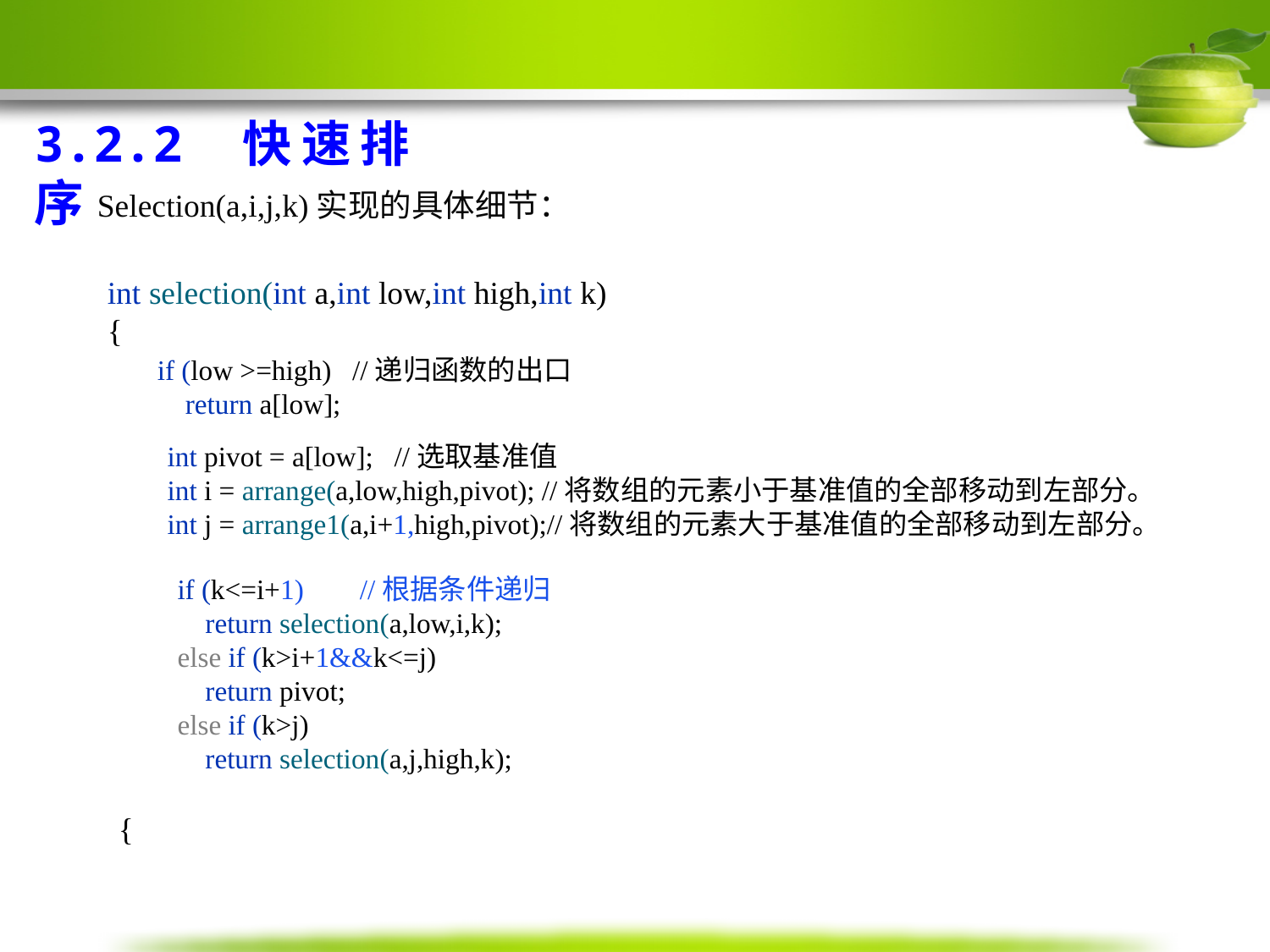

3.2.2 快速排序
Selection(a,i,j,k)实现的具体细节：
int selection(int a,int low,int high,int k)
{
if (low >=high)   //递归函数的出口
    return a[low];
int pivot = a[low];   //选取基准值
int i = arrange(a,low,high,pivot); //将数组的元素小于基准值的全部移动到左部分。
int j = arrange1(a,i+1,high,pivot);//将数组的元素大于基准值的全部移动到左部分。
if (k<=i+1)        //根据条件递归
    return selection(a,low,i,k);
else if (k>i+1&&k<=j)
    return pivot;
else if (k>j)
    return selection(a,j,high,k);
{